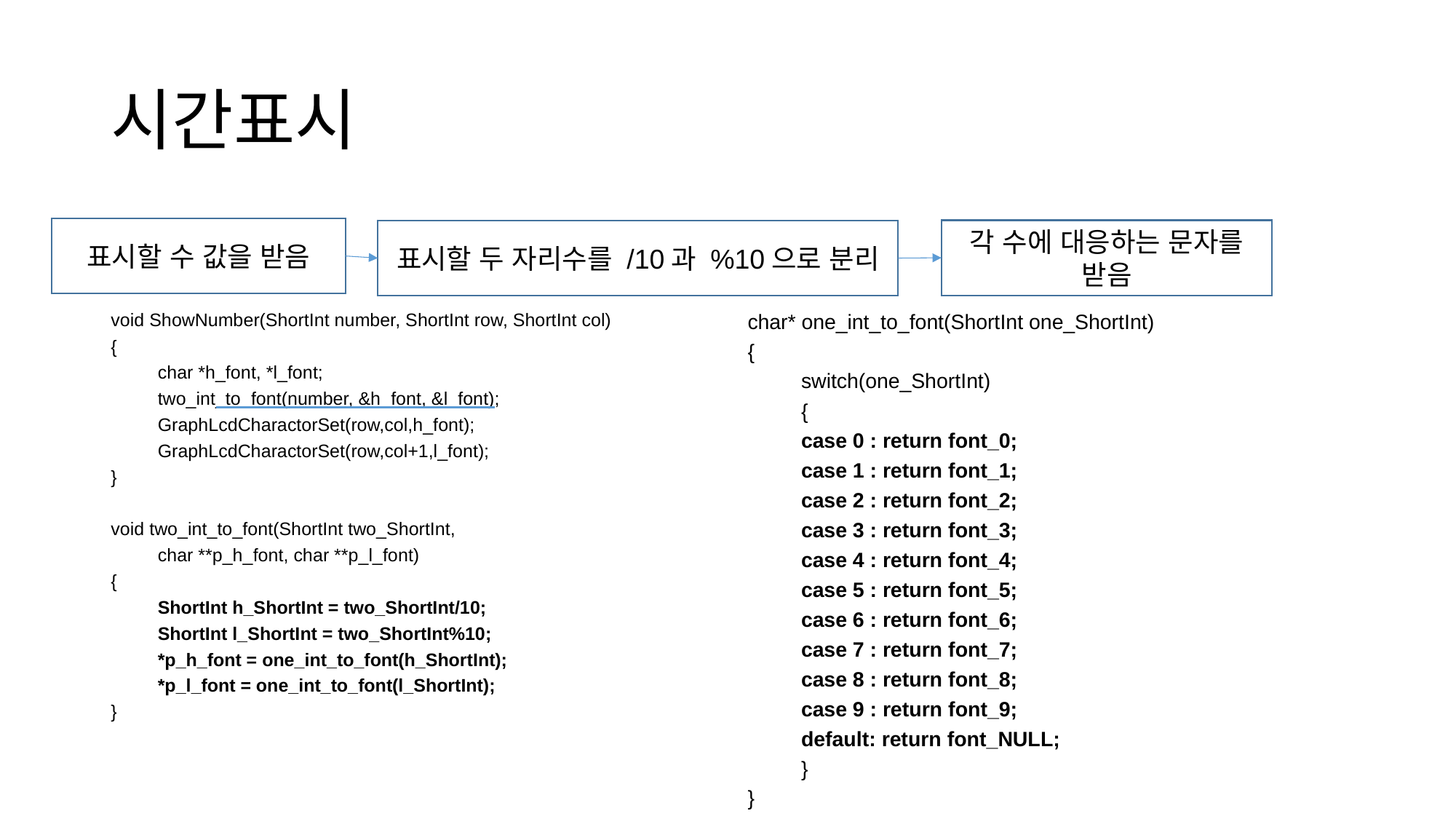

# 시간표시
표시할 수 값을 받음
각 수에 대응하는 문자를 받음
표시할 두 자리수를 /10과 %10으로 분리
void ShowNumber(ShortInt number, ShortInt row, ShortInt col)
{
	char *h_font, *l_font;
	two_int_to_font(number, &h_font, &l_font);
	GraphLcdCharactorSet(row,col,h_font);
	GraphLcdCharactorSet(row,col+1,l_font);
}

void two_int_to_font(ShortInt two_ShortInt,
	char **p_h_font, char **p_l_font)
{
	ShortInt h_ShortInt = two_ShortInt/10;
	ShortInt l_ShortInt = two_ShortInt%10;
	*p_h_font = one_int_to_font(h_ShortInt);
	*p_l_font = one_int_to_font(l_ShortInt);
}
char* one_int_to_font(ShortInt one_ShortInt)
{
	switch(one_ShortInt)
	{
		case 0 : return font_0;
		case 1 : return font_1;
		case 2 : return font_2;
		case 3 : return font_3;
		case 4 : return font_4;
		case 5 : return font_5;
		case 6 : return font_6;
		case 7 : return font_7;
		case 8 : return font_8;
		case 9 : return font_9;
		default: return font_NULL;
	}
}